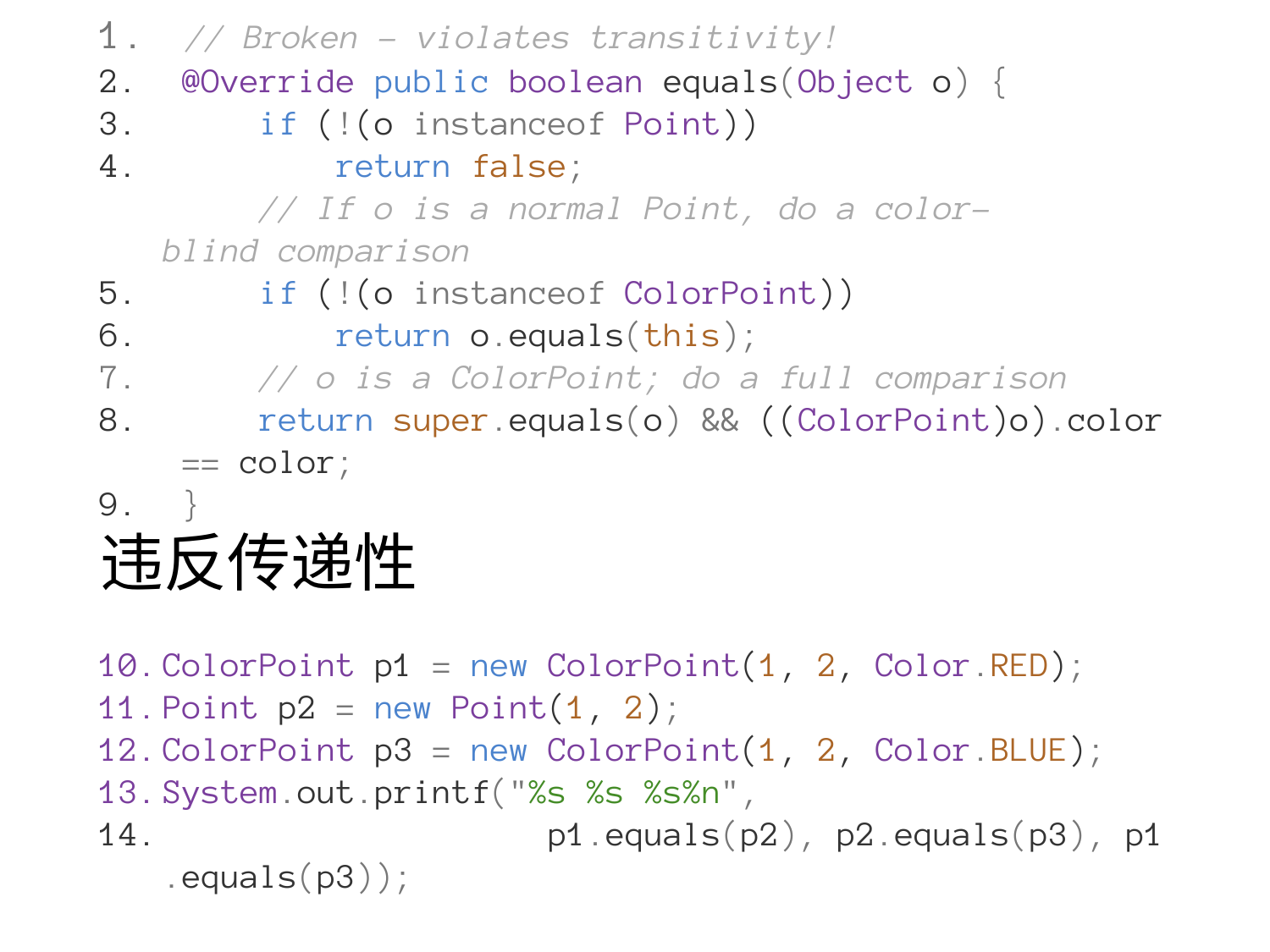

// Broken - violates transitivity!
 @Override public boolean equals(Object o) {
     if (!(o instanceof Point))
         return false;
     // If o is a normal Point, do a color-blind comparison
     if (!(o instanceof ColorPoint))
         return o.equals(this);
     // o is a ColorPoint; do a full comparison
     return super.equals(o) && ((ColorPoint)o).color == color;
 }
违反传递性

ColorPoint p1 = new ColorPoint(1, 2, Color.RED);
Point p2 = new Point(1, 2);
ColorPoint p3 = new ColorPoint(1, 2, Color.BLUE);
System.out.printf("%s %s %s%n",
                    p1.equals(p2), p2.equals(p3), p1.equals(p3));